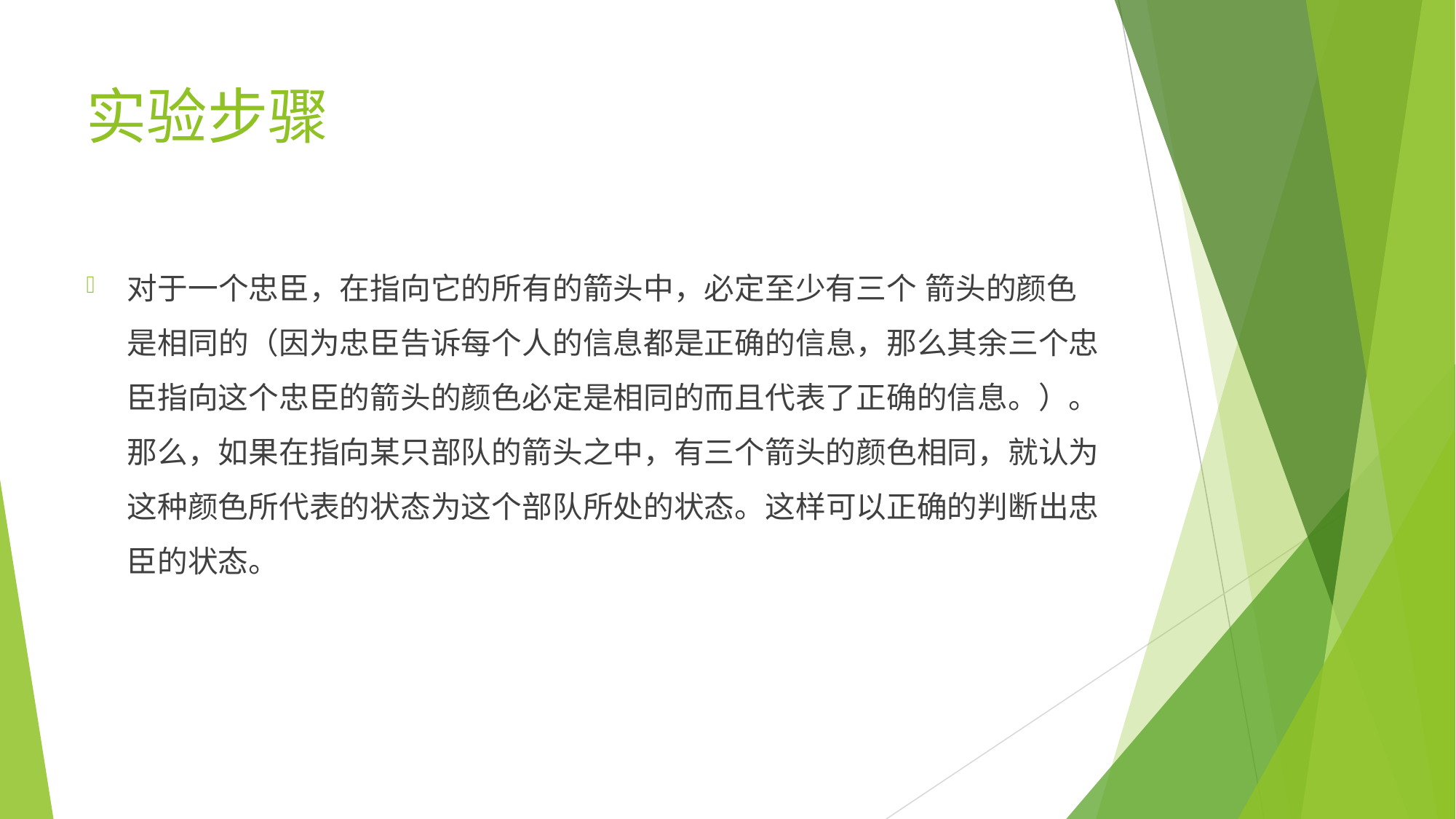

# 实验步骤
对于一个忠臣，在指向它的所有的箭头中，必定至少有三个 箭头的颜色是相同的（因为忠臣告诉每个人的信息都是正确的信息，那么其余三个忠臣指向这个忠臣的箭头的颜色必定是相同的而且代表了正确的信息。）。那么，如果在指向某只部队的箭头之中，有三个箭头的颜色相同，就认为这种颜色所代表的状态为这个部队所处的状态。这样可以正确的判断出忠臣的状态。